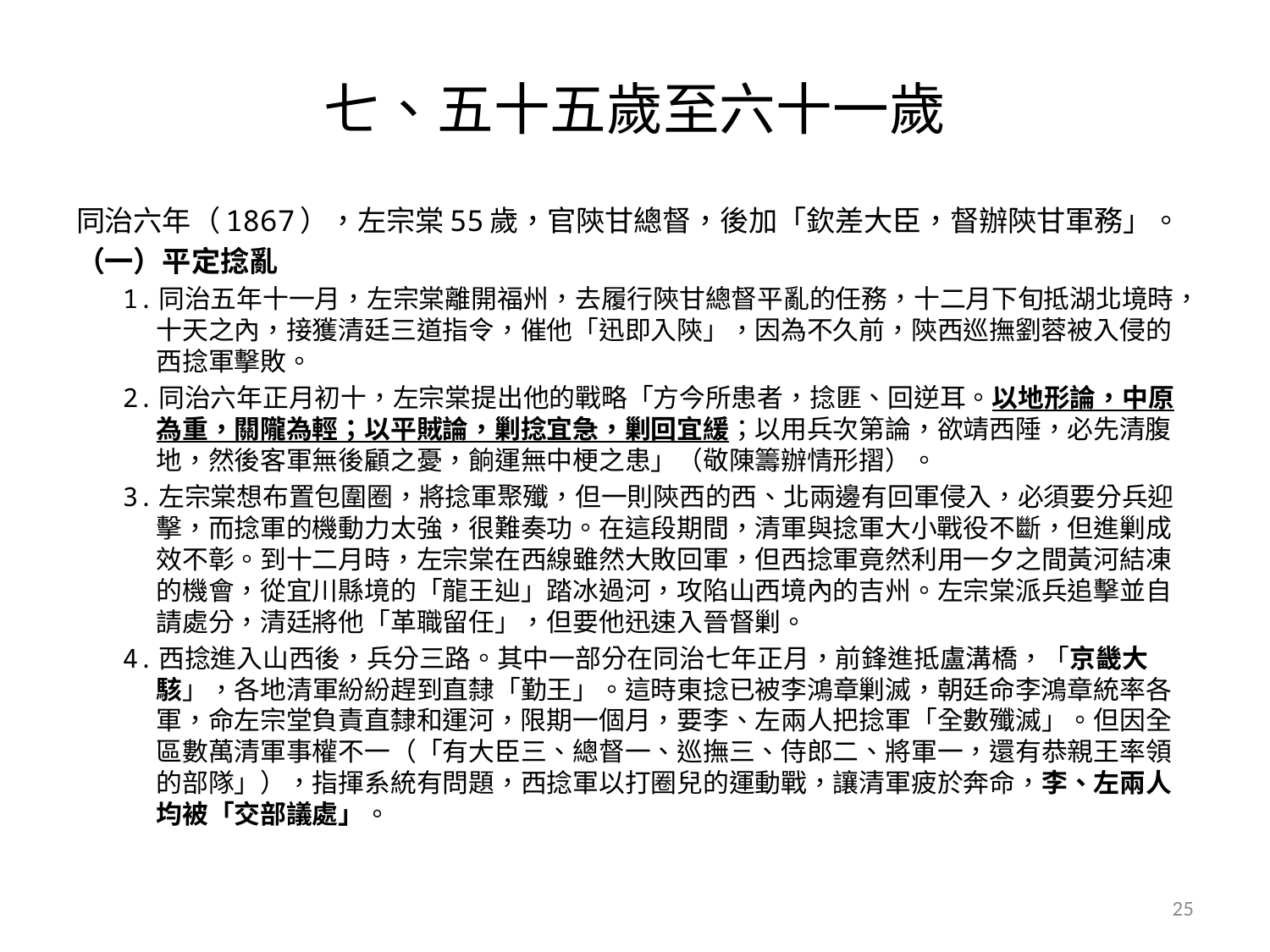

# 七、五十五歲至六十一歲
同治六年（1867），左宗棠55歲，官陝甘總督，後加「欽差大臣，督辦陝甘軍務」。
（一）平定捻亂
1.同治五年十一月，左宗棠離開福州，去履行陝甘總督平亂的任務，十二月下旬抵湖北境時，十天之內，接獲清廷三道指令，催他「迅即入陝」，因為不久前，陝西巡撫劉蓉被入侵的西捻軍擊敗。
2.同治六年正月初十，左宗棠提出他的戰略「方今所患者，捻匪、回逆耳。以地形論，中原為重，關隴為輕；以平賊論，剿捻宜急，剿回宜緩；以用兵次第論，欲靖西陲，必先清腹地，然後客軍無後顧之憂，餉運無中梗之患」（敬陳籌辦情形摺）。
3.左宗棠想布置包圍圈，將捻軍聚殲，但一則陝西的西、北兩邊有回軍侵入，必須要分兵迎擊，而捻軍的機動力太強，很難奏功。在這段期間，清軍與捻軍大小戰役不斷，但進剿成效不彰。到十二月時，左宗棠在西線雖然大敗回軍，但西捻軍竟然利用一夕之間黃河結凍的機會，從宜川縣境的「龍王辿」踏冰過河，攻陷山西境內的吉州。左宗棠派兵追擊並自請處分，清廷將他「革職留任」，但要他迅速入晉督剿。
4.西捻進入山西後，兵分三路。其中一部分在同治七年正月，前鋒進抵盧溝橋，「京畿大駭」，各地清軍紛紛趕到直隸「勤王」。這時東捻已被李鴻章剿滅，朝廷命李鴻章統率各軍，命左宗堂負責直隸和運河，限期一個月，要李、左兩人把捻軍「全數殲滅」。但因全區數萬清軍事權不一（「有大臣三、總督一、巡撫三、侍郎二、將軍一，還有恭親王率領的部隊」），指揮系統有問題，西捻軍以打圈兒的運動戰，讓清軍疲於奔命，李、左兩人均被「交部議處」。
25